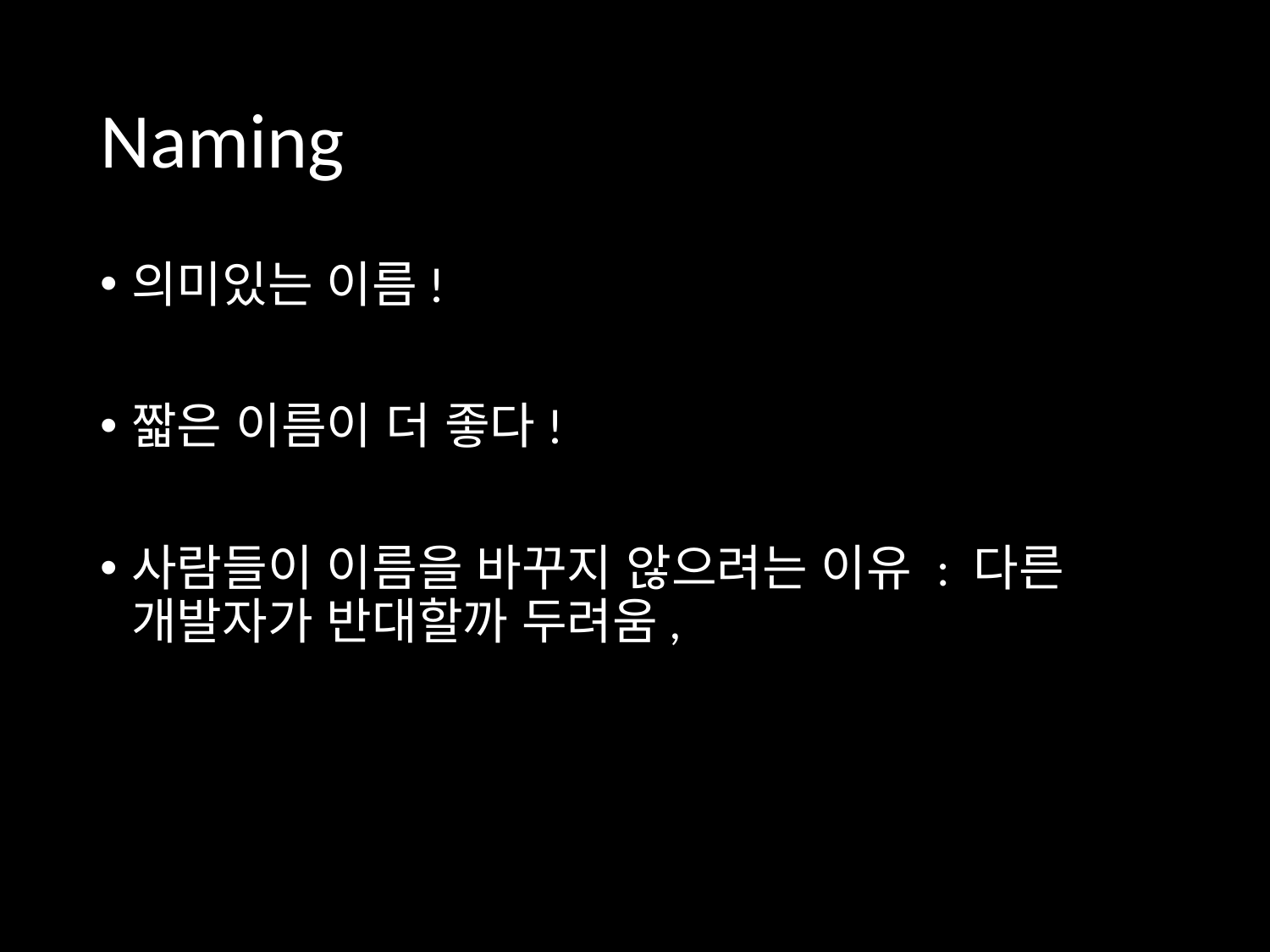

# Naming
의미있는 이름!

짧은 이름이 더 좋다!

사람들이 이름을 바꾸지 않으려는 이유 : 다른 개발자가 반대할까 두려움,